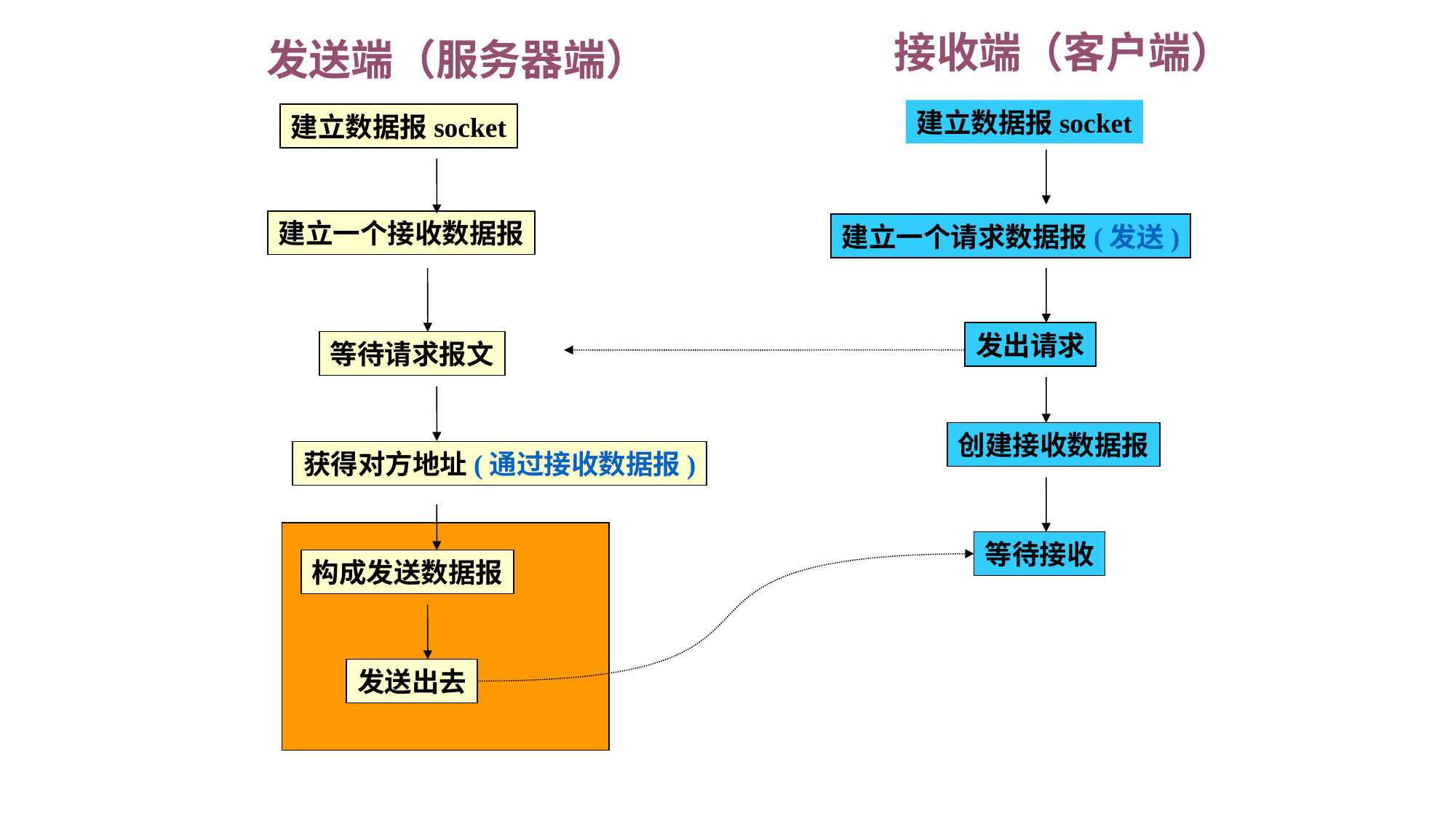

接收端（客户端）
发送端（服务器端）

建立数据报socket
建立数据报socket

建立一个接收数据报
建立一个请求数据报(发送)

发出请求
等待请求报文

创建接收数据报
获得对方地址(通过接收数据报)

等待接收
构成发送数据报

发送出去